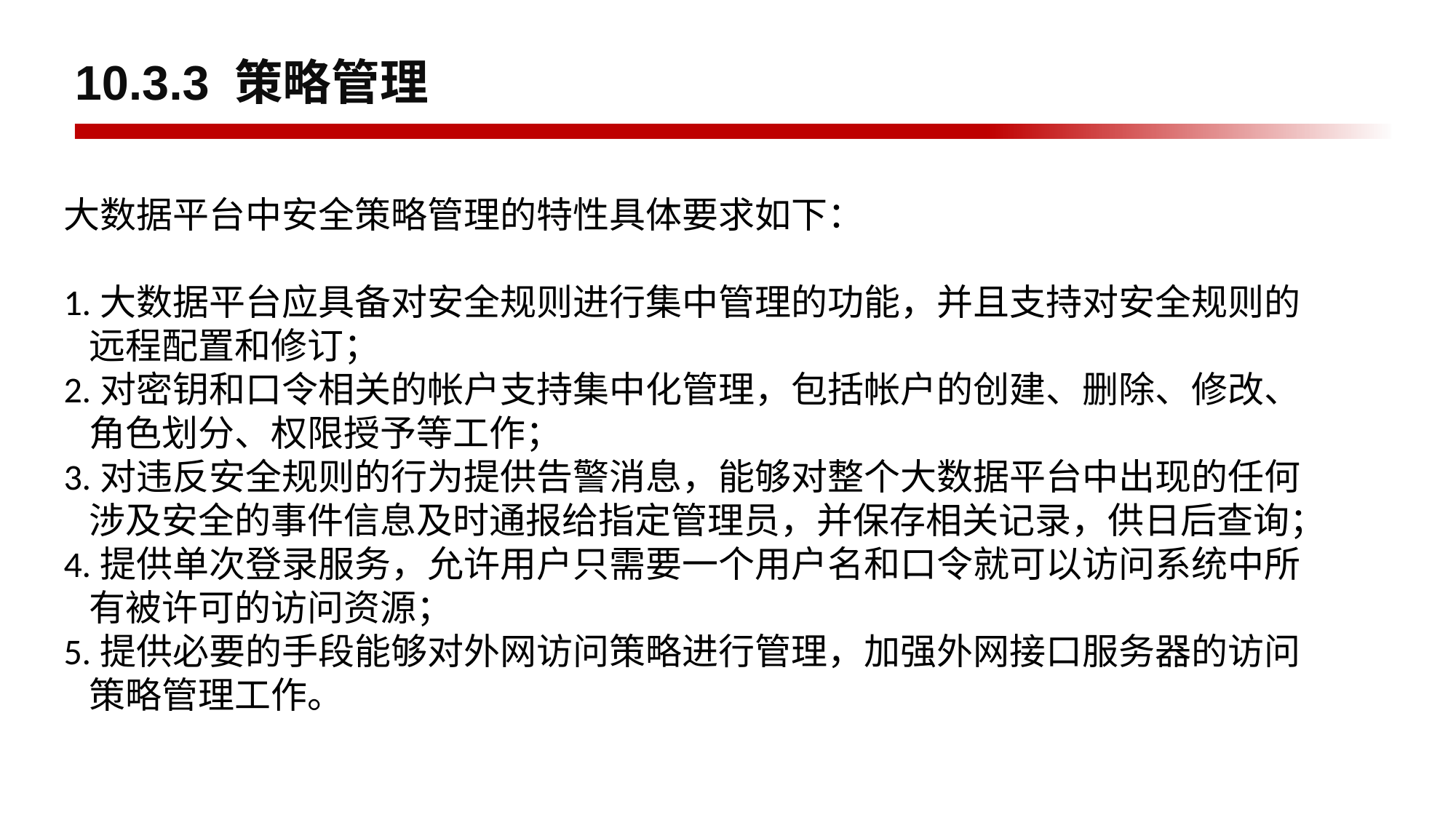

# 10.3.3 策略管理

大数据平台中安全策略管理的特性具体要求如下：

1.大数据平台应具备对安全规则进行集中管理的功能，并且支持对安全规则的
  远程配置和修订；
2.对密钥和口令相关的帐户支持集中化管理，包括帐户的创建、删除、修改、
  角色划分、权限授予等工作；
3.对违反安全规则的行为提供告警消息，能够对整个大数据平台中出现的任何
  涉及安全的事件信息及时通报给指定管理员，并保存相关记录，供日后查询；
4.提供单次登录服务，允许用户只需要一个用户名和口令就可以访问系统中所
  有被许可的访问资源；
5.提供必要的手段能够对外网访问策略进行管理，加强外网接口服务器的访问
  策略管理工作。